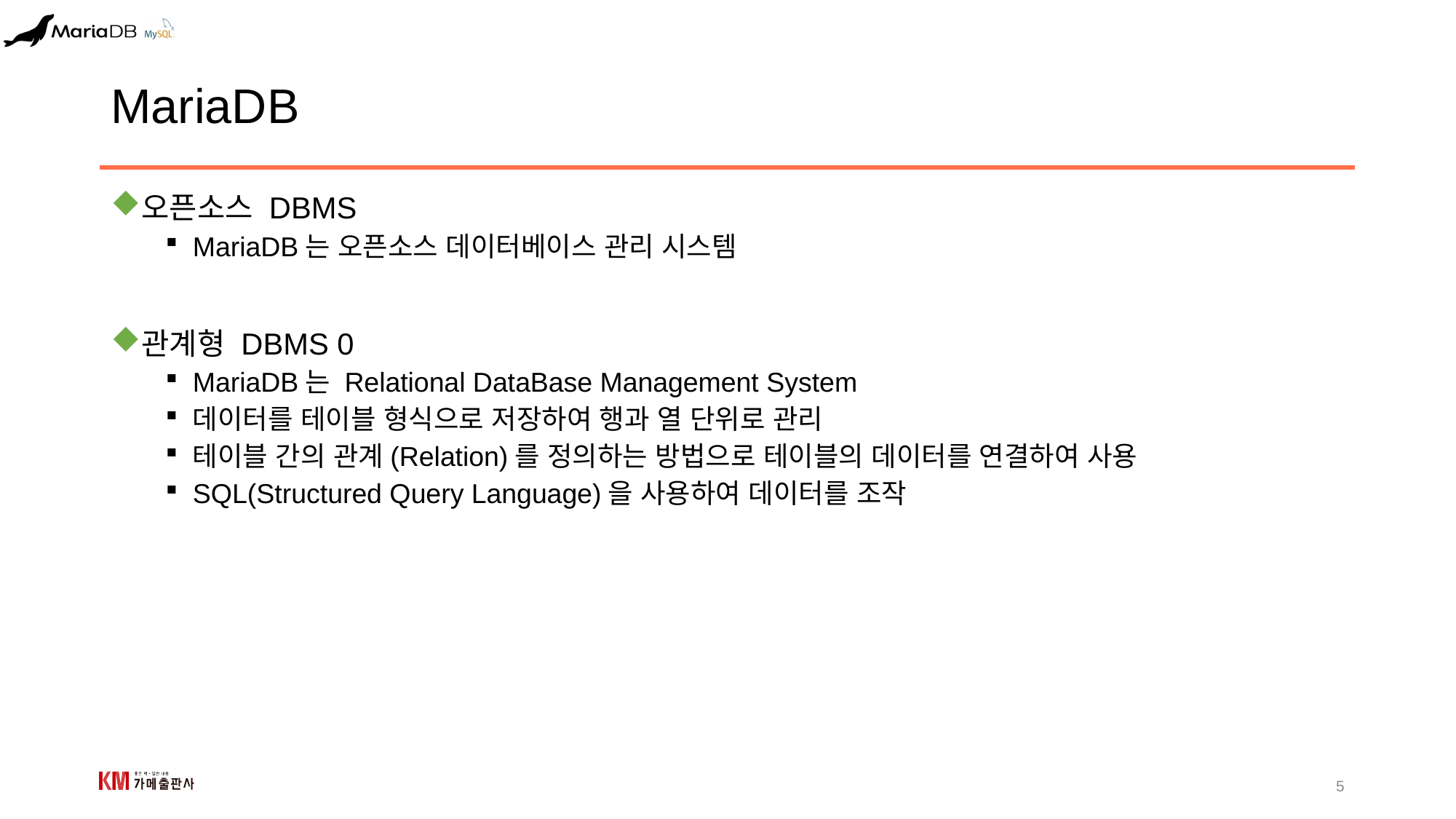

# MariaDB
오픈소스 DBMS
MariaDB는 오픈소스 데이터베이스 관리 시스템

관계형 DBMS 0
MariaDB는 Relational DataBase Management System
데이터를 테이블 형식으로 저장하여 행과 열 단위로 관리
테이블 간의 관계(Relation)를 정의하는 방법으로 테이블의 데이터를 연결하여 사용
SQL(Structured Query Language)을 사용하여 데이터를 조작
5